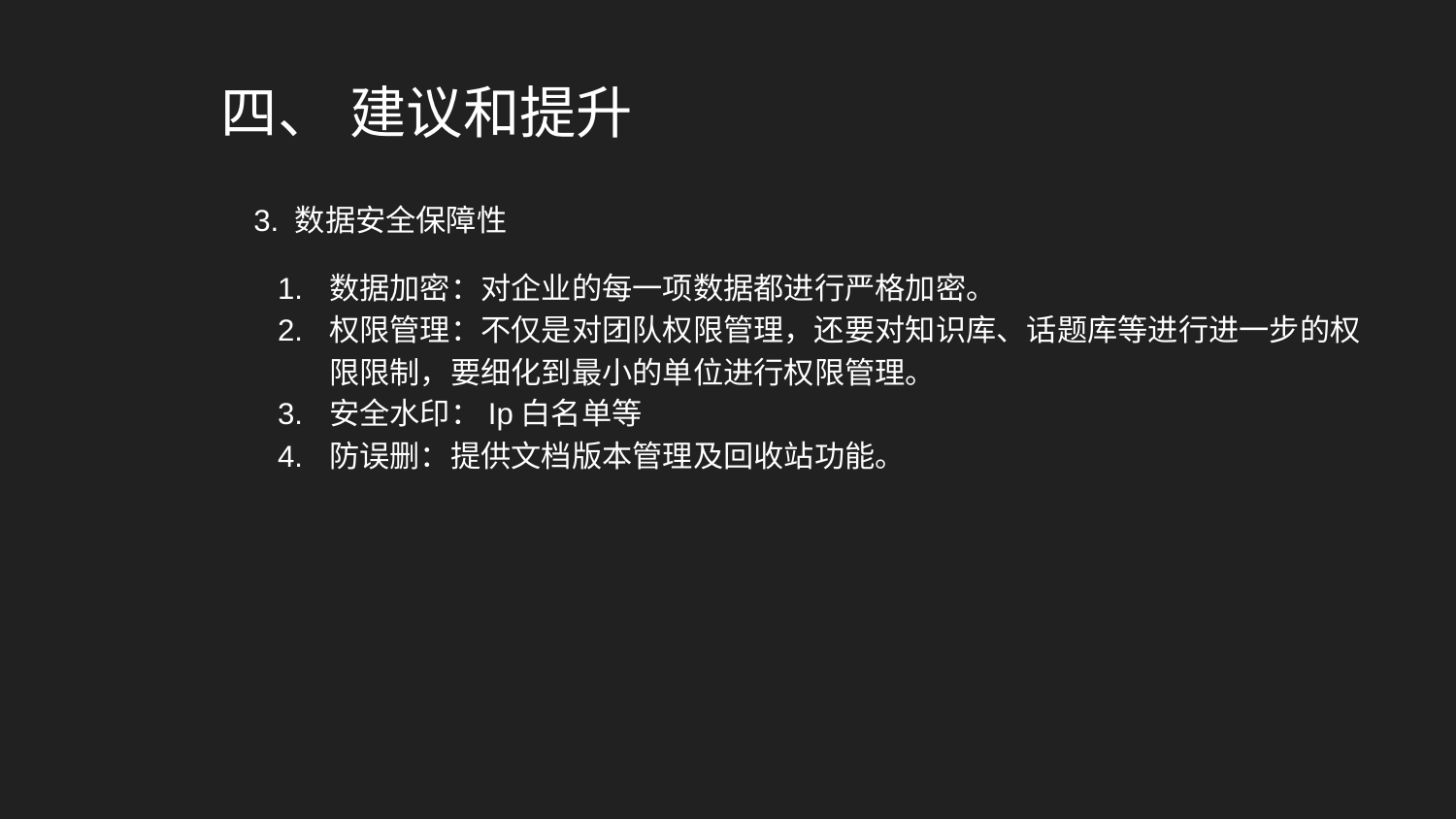

# 四、 建议和提升
3. 数据安全保障性
数据加密：对企业的每一项数据都进行严格加密。
权限管理：不仅是对团队权限管理，还要对知识库、话题库等进行进一步的权限限制，要细化到最小的单位进行权限管理。
安全水印：Ip白名单等
防误删：提供文档版本管理及回收站功能。